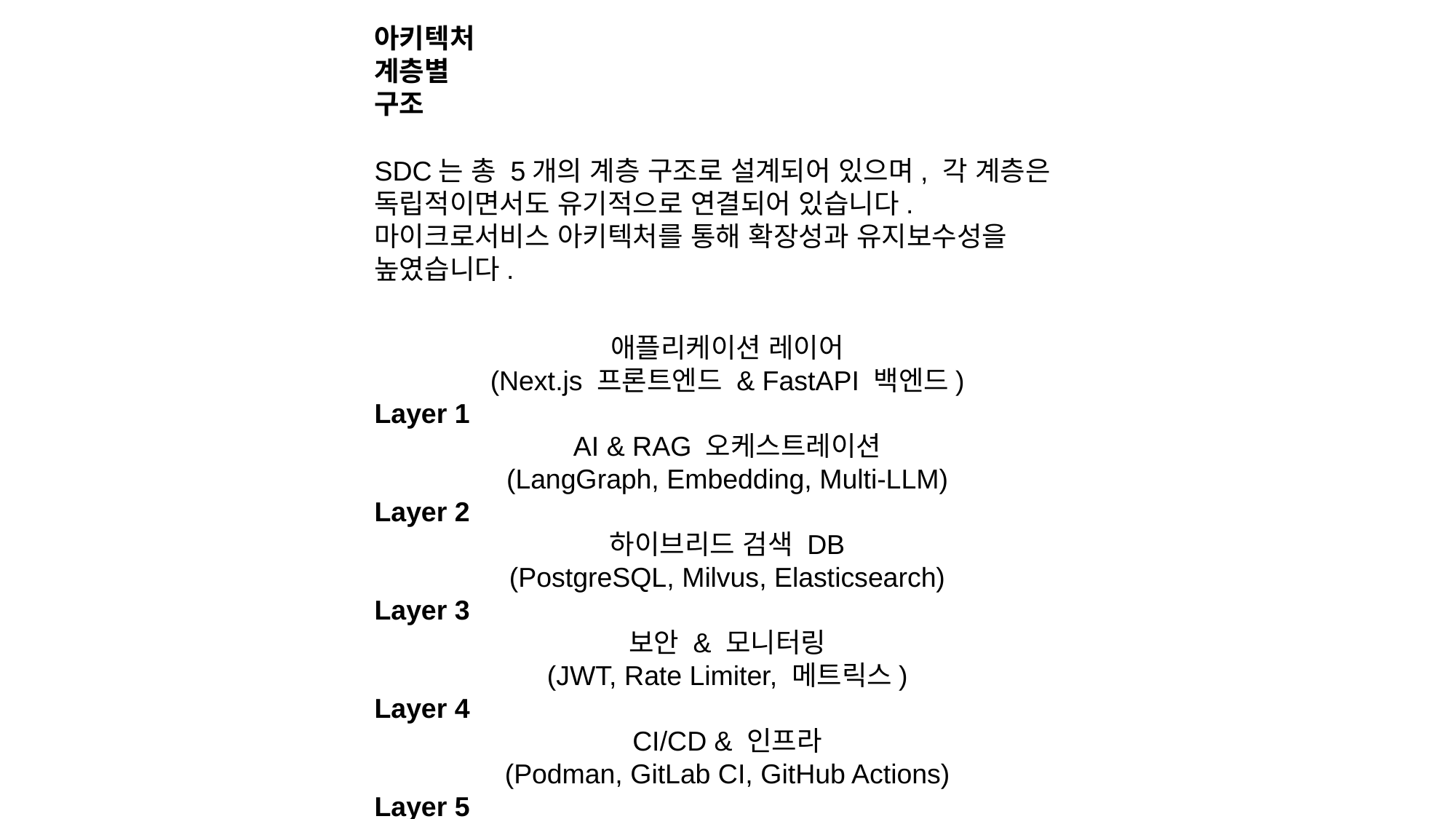

아키텍처
계층별
구조
SDC는 총 5개의 계층 구조로 설계되어 있으며, 각 계층은 독립적이면서도 유기적으로 연결되어 있습니다. 마이크로서비스 아키텍처를 통해 확장성과 유지보수성을 높였습니다.
애플리케이션 레이어
(Next.js 프론트엔드 & FastAPI 백엔드)
Layer 1
AI & RAG 오케스트레이션
(LangGraph, Embedding, Multi-LLM)
Layer 2
하이브리드 검색 DB
(PostgreSQL, Milvus, Elasticsearch)
Layer 3
보안 & 모니터링
(JWT, Rate Limiter, 메트릭스)
Layer 4
CI/CD & 인프라
(Podman, GitLab CI, GitHub Actions)
Layer 5